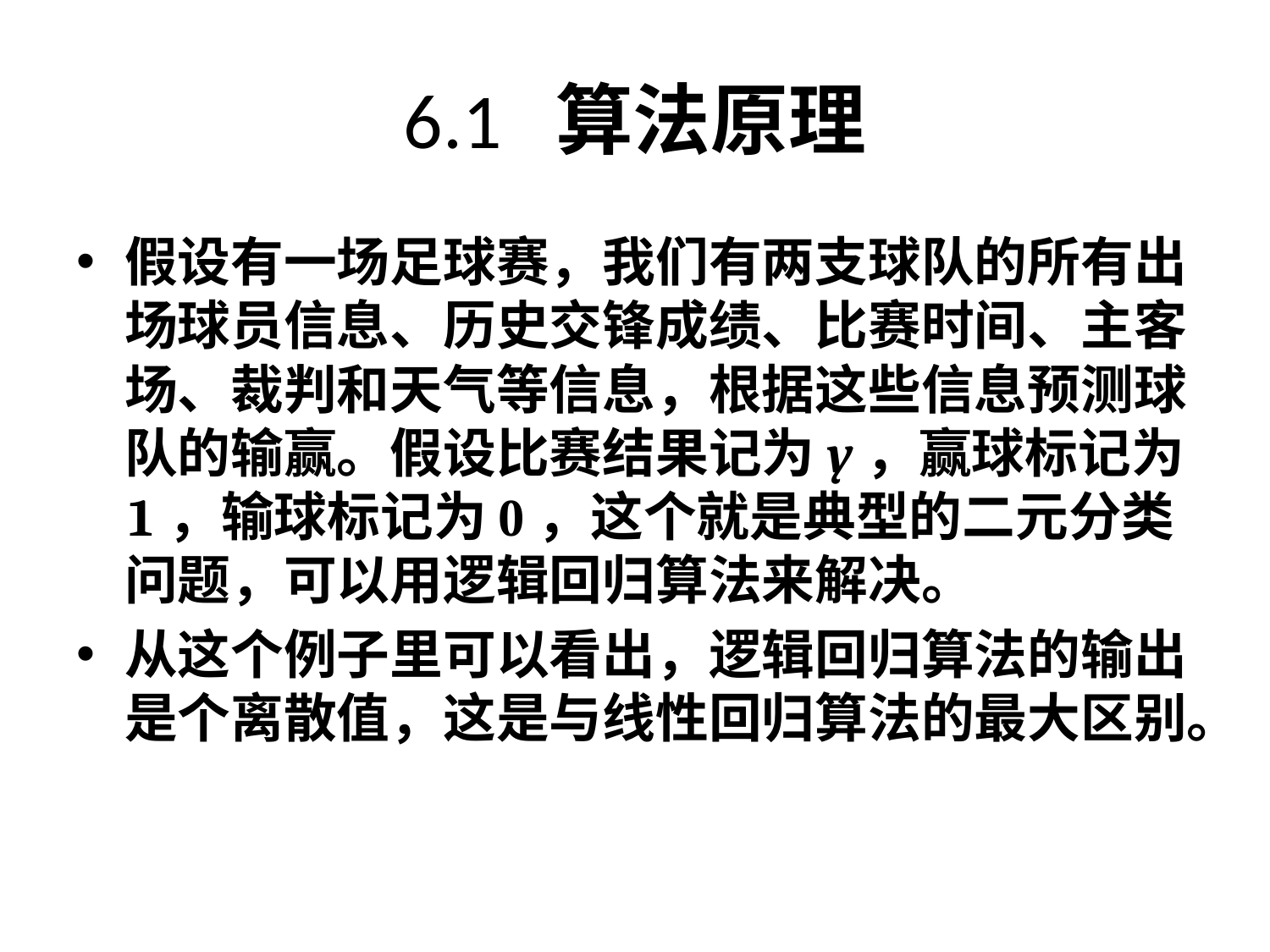

# 6.1  算法原理
假设有一场足球赛，我们有两支球队的所有出场球员信息、历史交锋成绩、比赛时间、主客场、裁判和天气等信息，根据这些信息预测球队的输赢。假设比赛结果记为y，赢球标记为1，输球标记为0，这个就是典型的二元分类问题，可以用逻辑回归算法来解决。
从这个例子里可以看出，逻辑回归算法的输出是个离散值，这是与线性回归算法的最大区别。